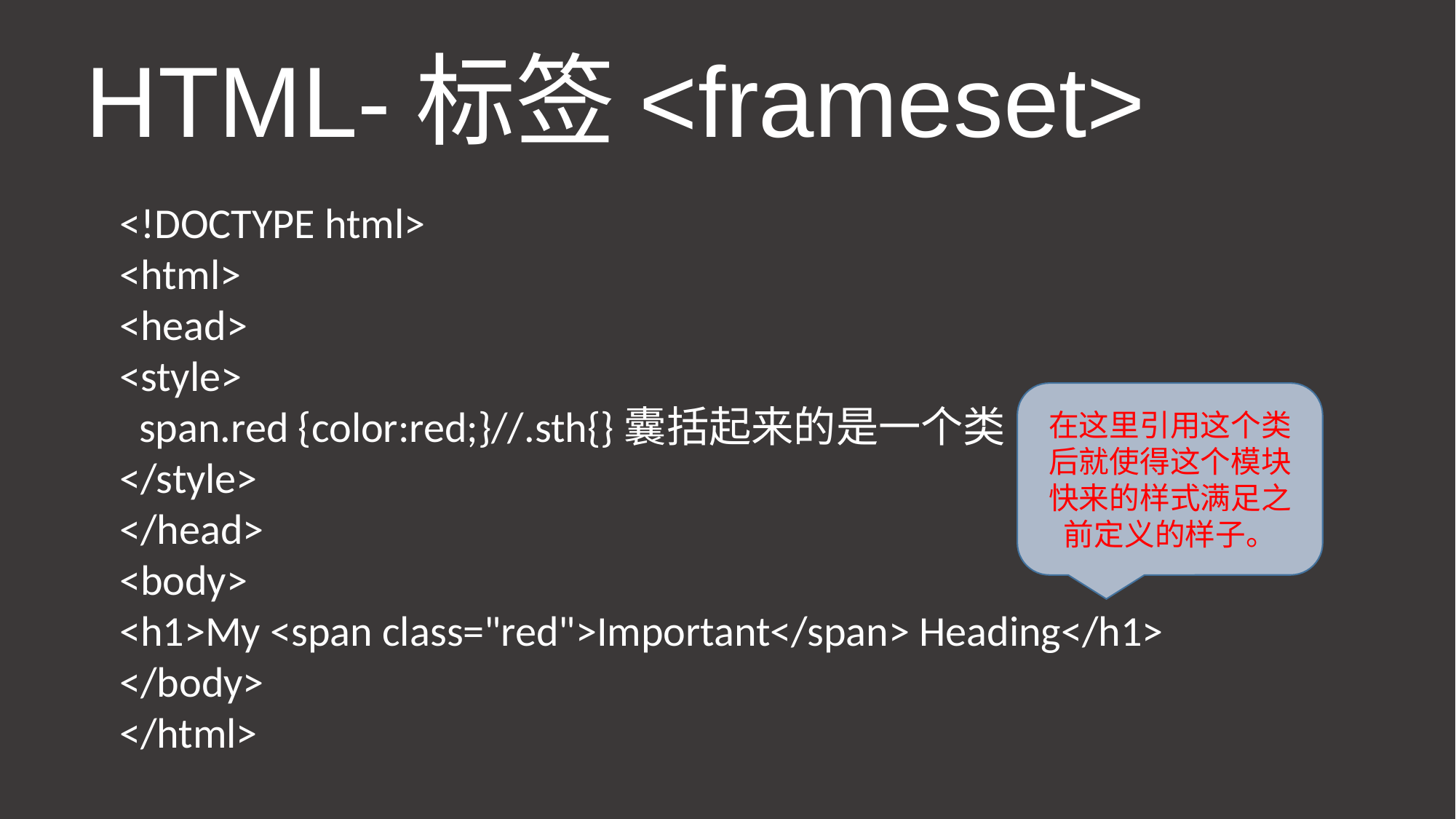

HTML-标签<frameset>
<!DOCTYPE html>
<html>
<head>
<style>
  span.red {color:red;}//.sth{}囊括起来的是一个类
</style>
</head>
<body>
<h1>My <span class="red">Important</span> Heading</h1>
</body>
</html>
在这里引用这个类后就使得这个模块快来的样式满足之前定义的样子。